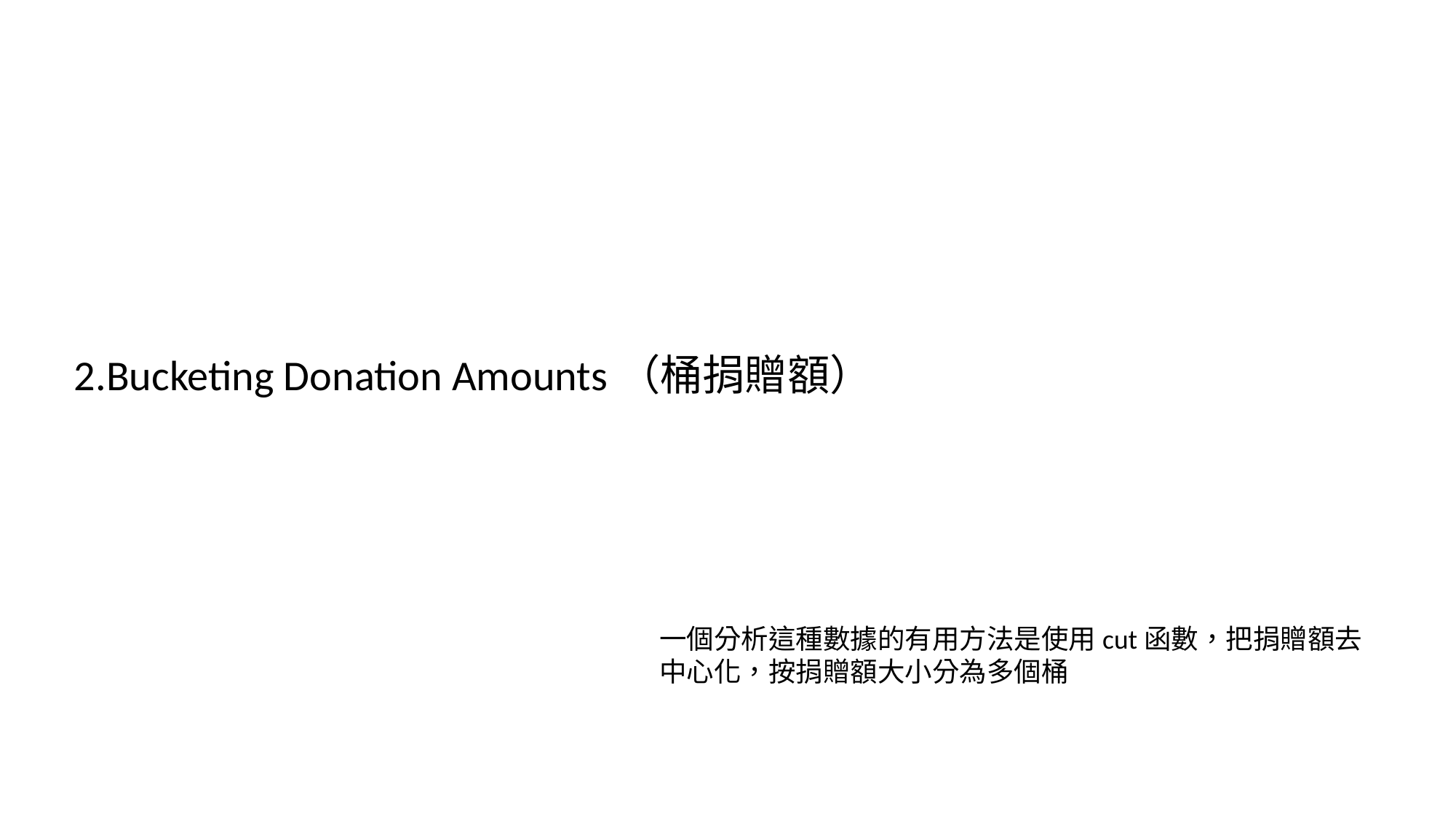

2.Bucketing Donation Amounts（桶捐贈額）
一個分析這種數據的有用方法是使用cut函數，把捐贈額去中心化，按捐贈額大小分為多個桶